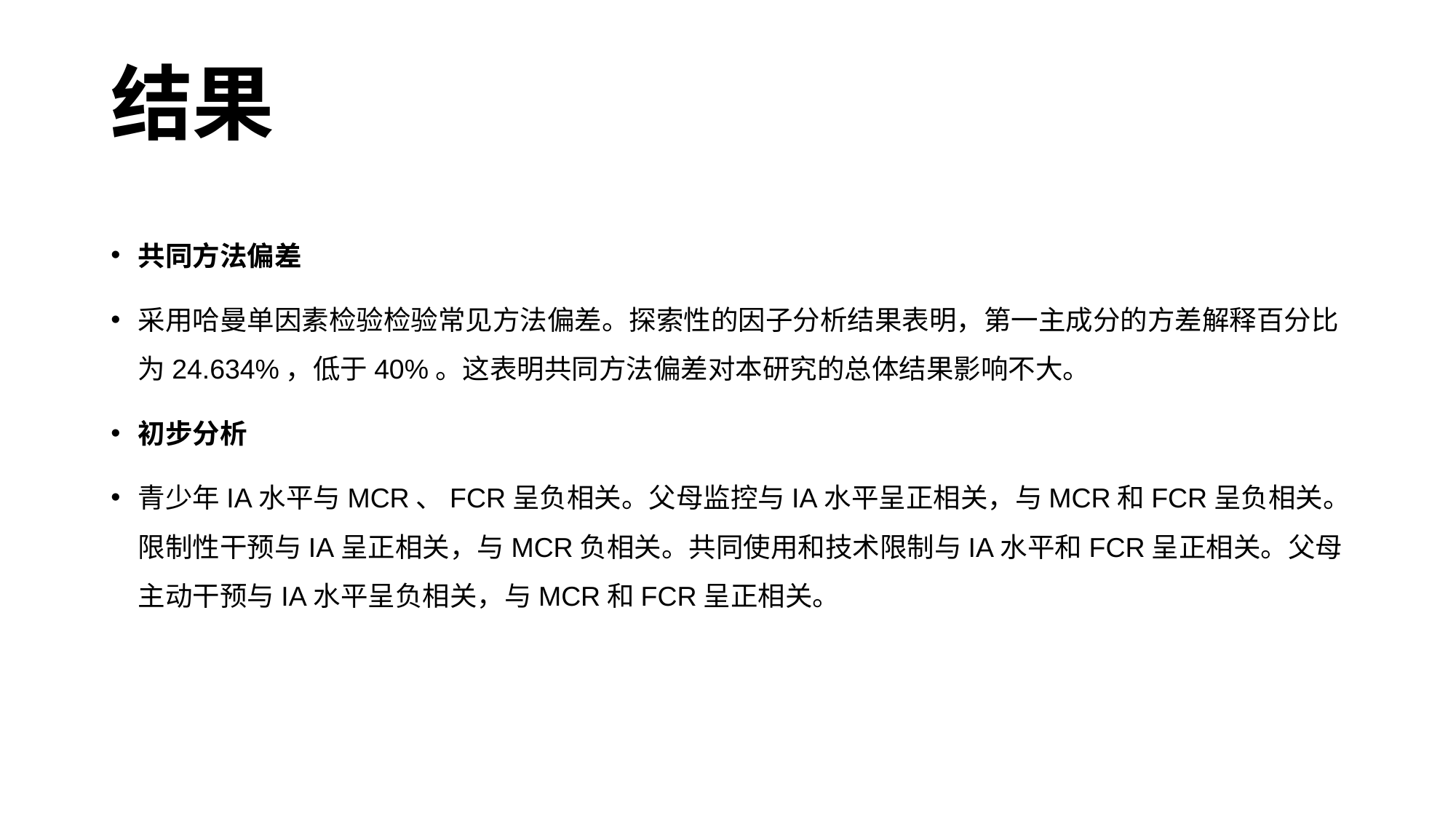

结果
共同方法偏差
采用哈曼单因素检验检验常见方法偏差。探索性的因子分析结果表明，第一主成分的方差解释百分比为24.634%，低于40%。这表明共同方法偏差对本研究的总体结果影响不大。
初步分析
青少年IA水平与MCR、FCR呈负相关。父母监控与IA水平呈正相关，与MCR和FCR呈负相关。限制性干预与IA呈正相关，与MCR负相关。共同使用和技术限制与IA水平和FCR呈正相关。父母主动干预与IA水平呈负相关，与MCR和FCR呈正相关。